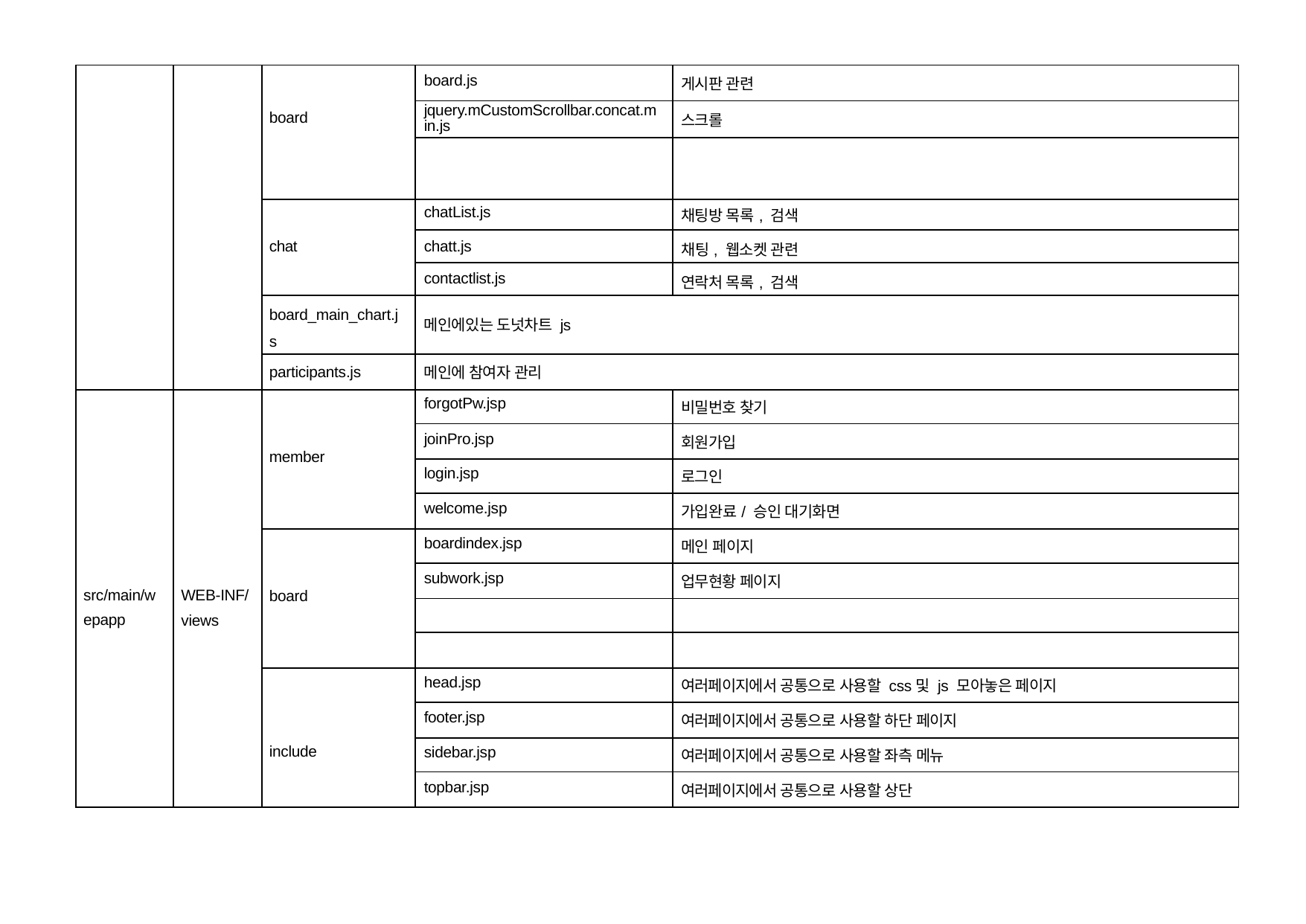

|  |  | board | board.js | 게시판 관련 |
| --- | --- | --- | --- | --- |
|  |  |  | jquery.mCustomScrollbar.concat.m in.js | 스크롤 |
|  |  |  |  |  |
|  |  | chat | chatList.js | 채팅방 목록, 검색 |
|  |  |  | chatt.js | 채팅, 웹소켓 관련 |
|  |  |  | contactlist.js | 연락처 목록, 검색 |
|  |  | board\_main\_chart.j s | 메인에있는 도넛차트 js |  |
|  |  | participants.js | 메인에 참여자 관리 |  |
| src/main/w epapp | WEB-INF/ views | member | forgotPw.jsp | 비밀번호 찾기 |
|  |  |  | joinPro.jsp | 회원가입 |
|  |  |  | login.jsp | 로그인 |
|  |  |  | welcome.jsp | 가입완료/ 승인 대기화면 |
|  |  | board | boardindex.jsp | 메인 페이지 |
|  |  |  | subwork.jsp | 업무현황 페이지 |
|  |  |  |  |  |
|  |  |  |  |  |
|  |  | include | head.jsp | 여러페이지에서 공통으로 사용할 css및 js 모아놓은 페이지 |
|  |  |  | footer.jsp | 여러페이지에서 공통으로 사용할 하단 페이지 |
|  |  |  | sidebar.jsp | 여러페이지에서 공통으로 사용할 좌측 메뉴 |
|  |  |  | topbar.jsp | 여러페이지에서 공통으로 사용할 상단 |